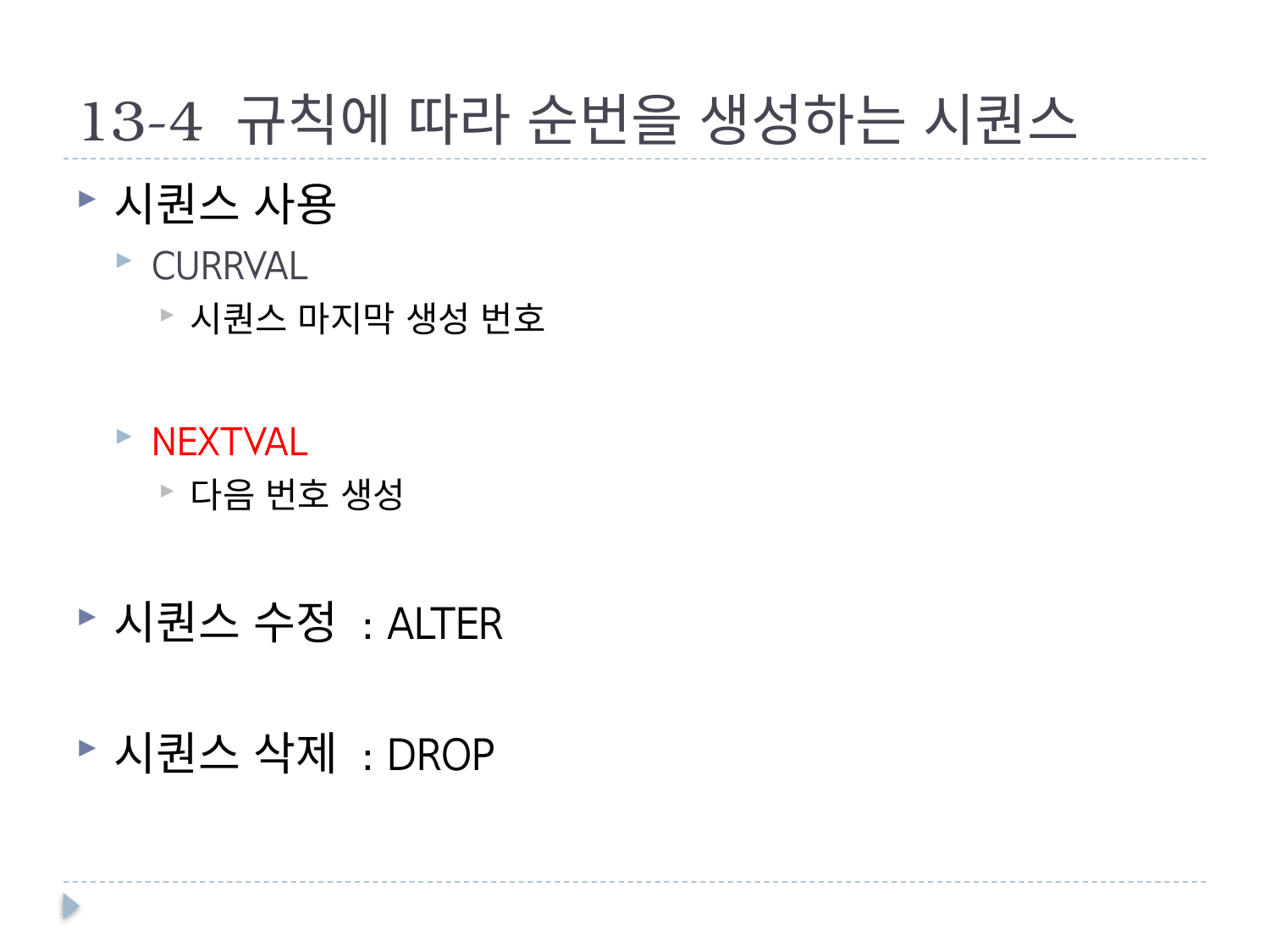

# 13-4 규칙에 따라 순번을 생성하는 시퀀스
시퀀스 사용
CURRVAL
시퀀스 마지막 생성 번호

NEXTVAL
다음 번호 생성

시퀀스 수정 : ALTER

시퀀스 삭제 : DROP